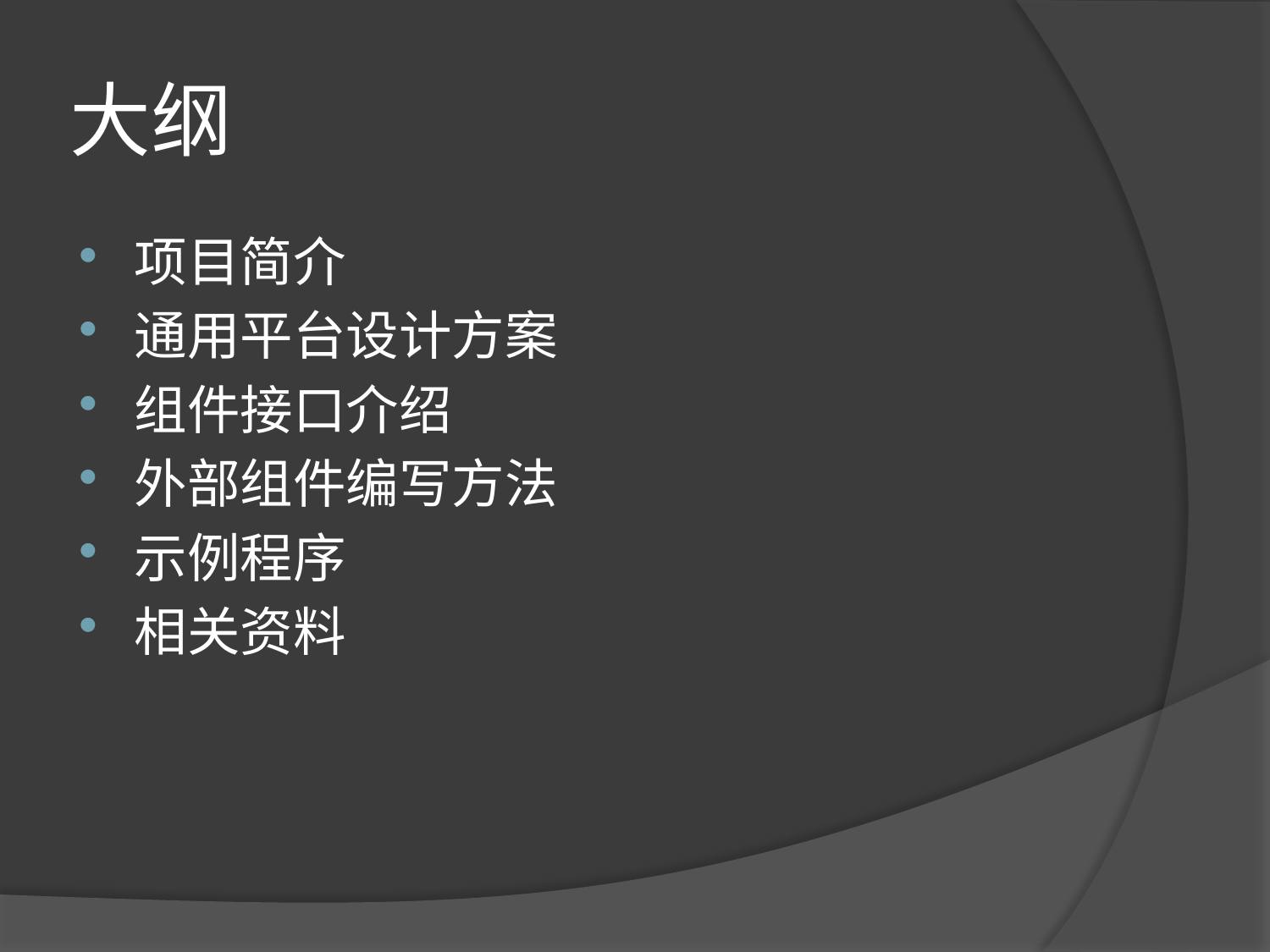

# 大纲
项目简介
通用平台设计方案
组件接口介绍
外部组件编写方法
示例程序
相关资料